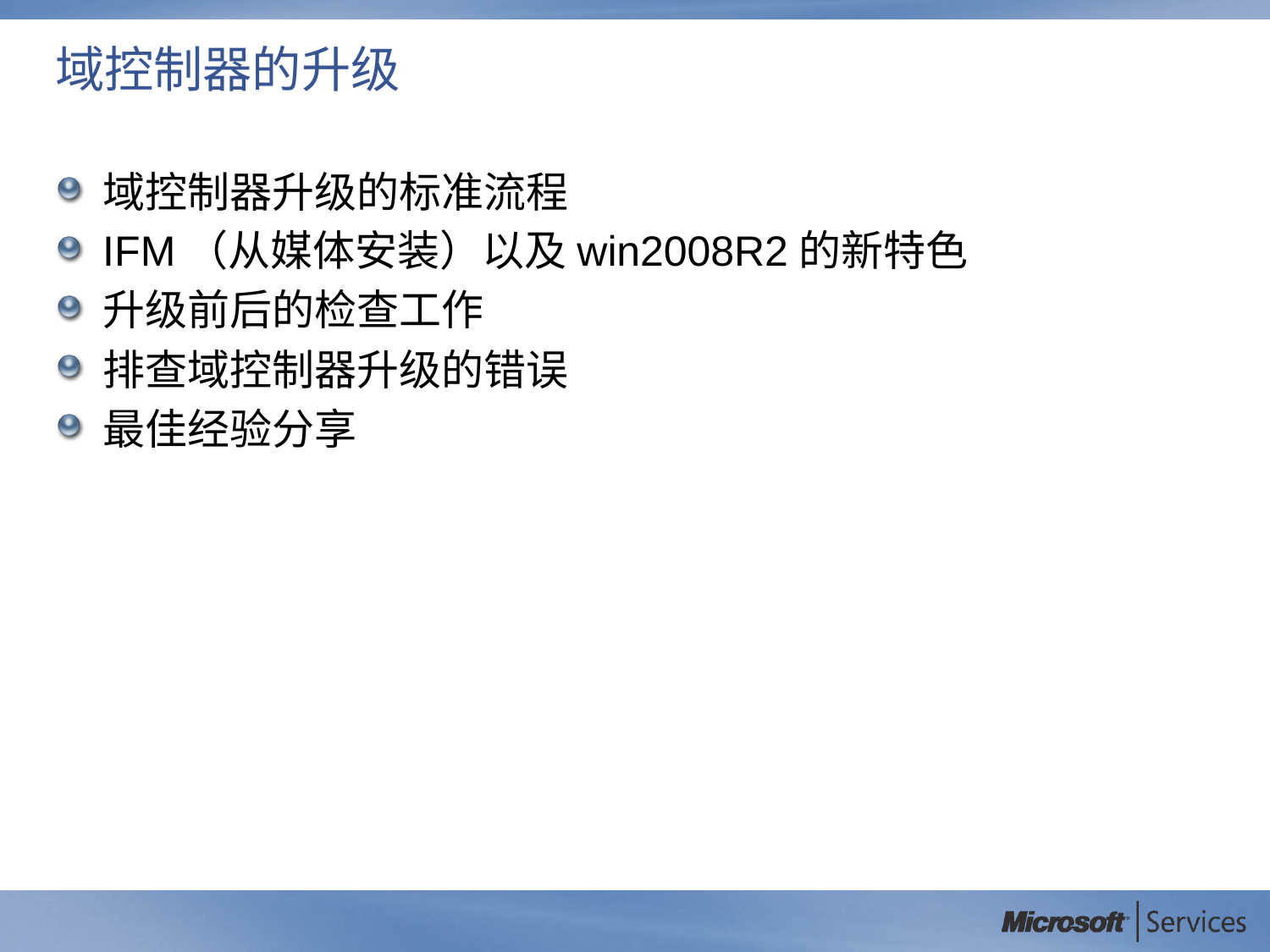

# 域控制器的升级
域控制器升级的标准流程
IFM（从媒体安装）以及win2008R2的新特色
升级前后的检查工作
排查域控制器升级的错误
最佳经验分享